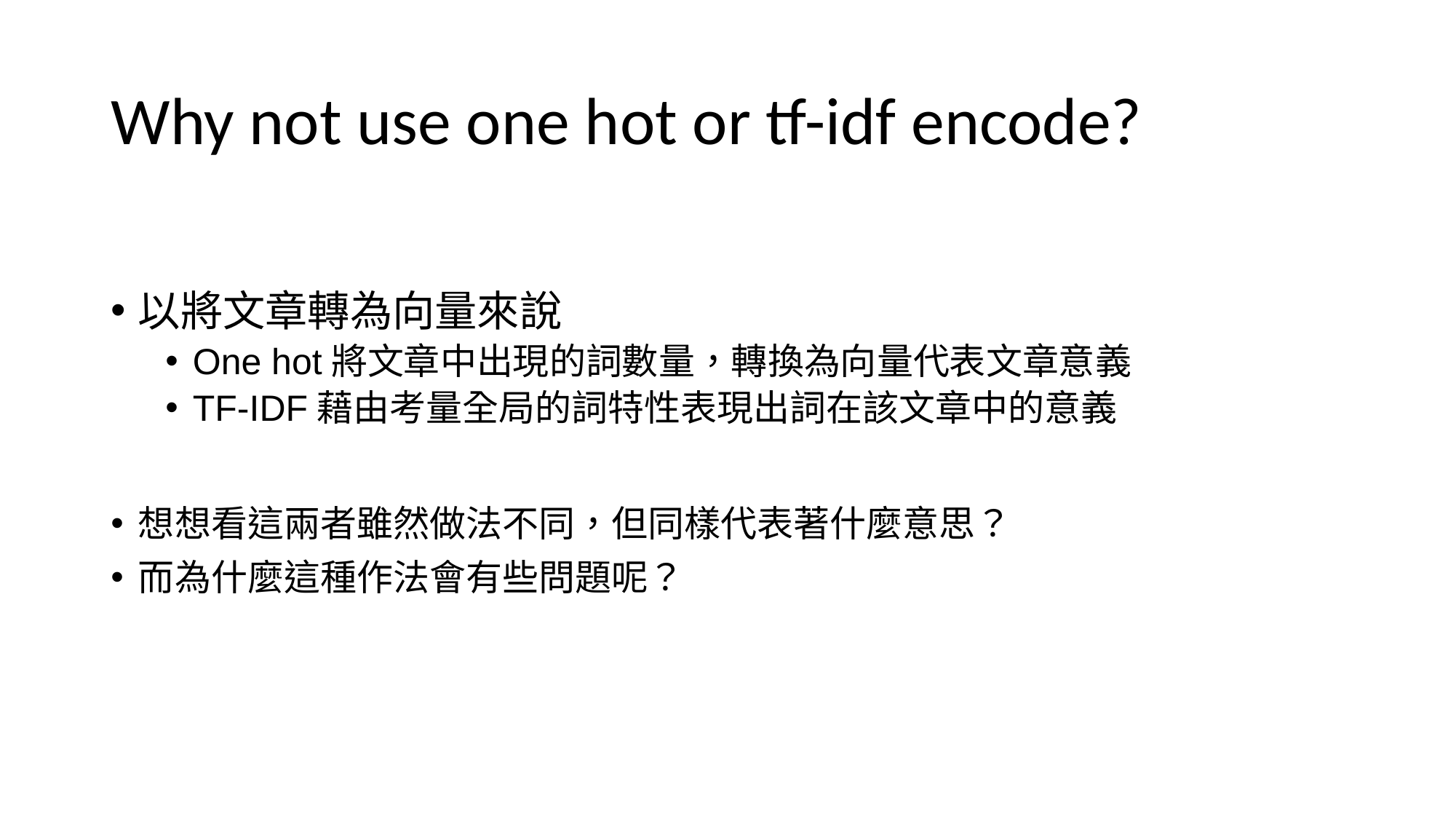

# Why not use one hot or tf-idf encode?

以將文章轉為向量來說
One hot將文章中出現的詞數量，轉換為向量代表文章意義
TF-IDF藉由考量全局的詞特性表現出詞在該文章中的意義

想想看這兩者雖然做法不同，但同樣代表著什麼意思？
而為什麼這種作法會有些問題呢？